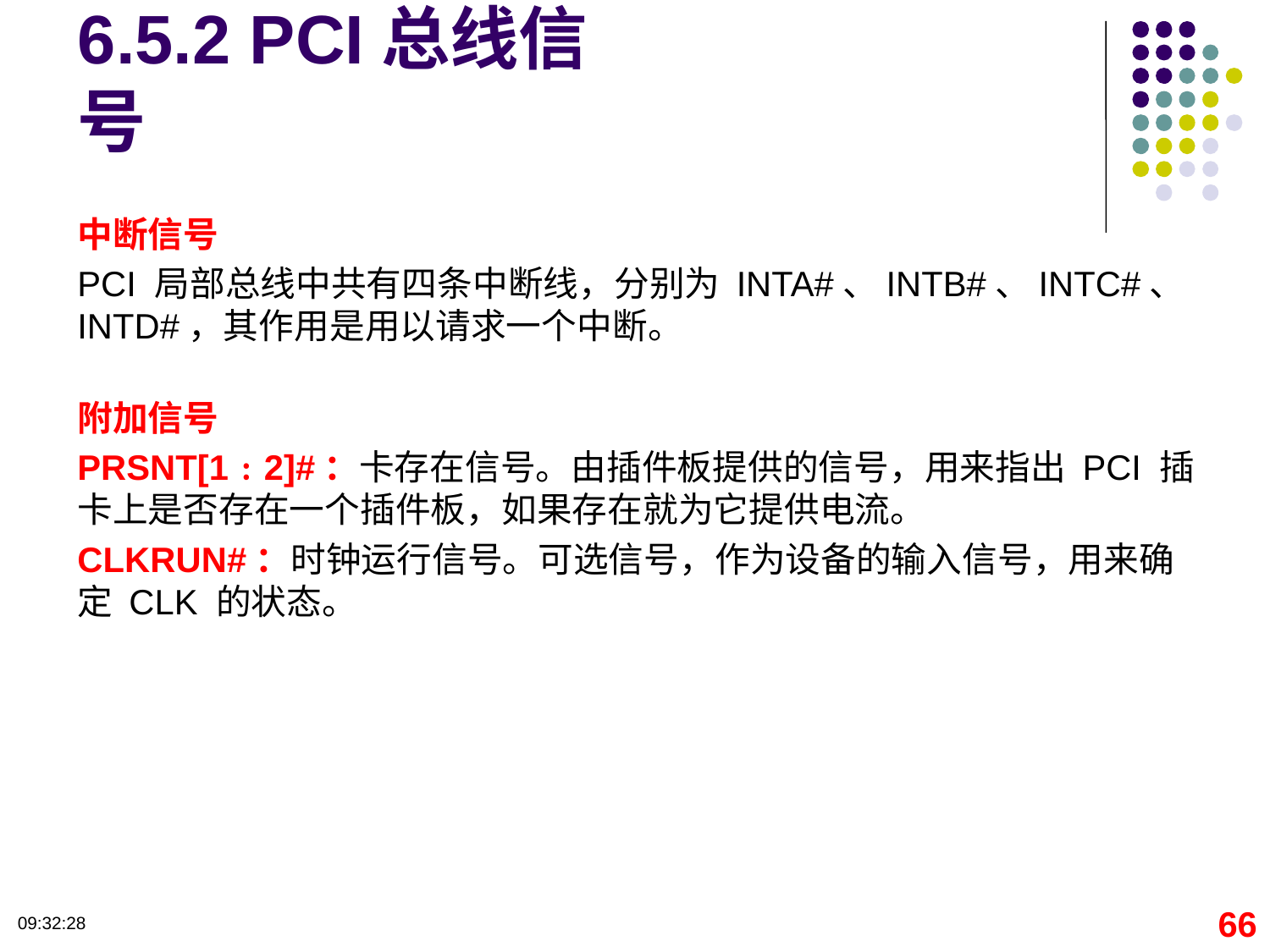

# 6.5.2 PCI总线信号
中断信号
PCI 局部总线中共有四条中断线，分别为 INTA#、INTB#、INTC#、INTD#，其作用是用以请求一个中断。
附加信号
PRSNT[1﹕2]#：卡存在信号。由插件板提供的信号，用来指出 PCI 插卡上是否存在一个插件板，如果存在就为它提供电流。
CLKRUN#：时钟运行信号。可选信号，作为设备的输入信号，用来确定 CLK 的状态。
66
09:32:28